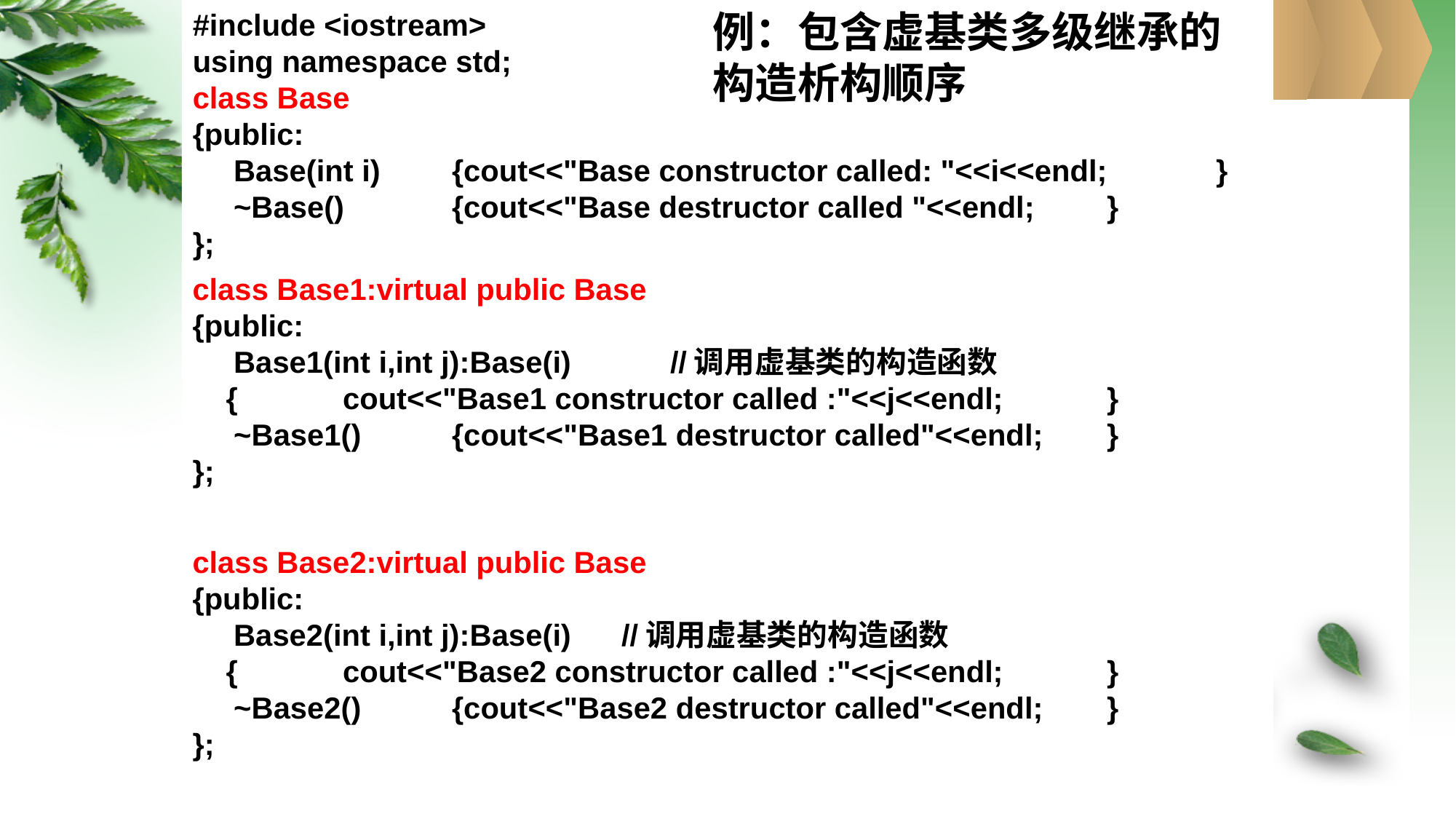

#include <iostream>
using namespace std;
class Base
{public:
	Base(int i)	{cout<<"Base constructor called: "<<i<<endl;	}
	~Base()	{cout<<"Base destructor called "<<endl;	}
};
# 例：包含虚基类多级继承的构造析构顺序
class Base1:virtual public Base
{public:
	Base1(int i,int j):Base(i)	//调用虚基类的构造函数
    {	cout<<"Base1 constructor called :"<<j<<endl;	}
	~Base1()	{cout<<"Base1 destructor called"<<endl;	}
};
class Base2:virtual public Base
{public:
	Base2(int i,int j):Base(i)      //调用虚基类的构造函数
    {	cout<<"Base2 constructor called :"<<j<<endl;	}
	~Base2()	{cout<<"Base2 destructor called"<<endl;	}
};